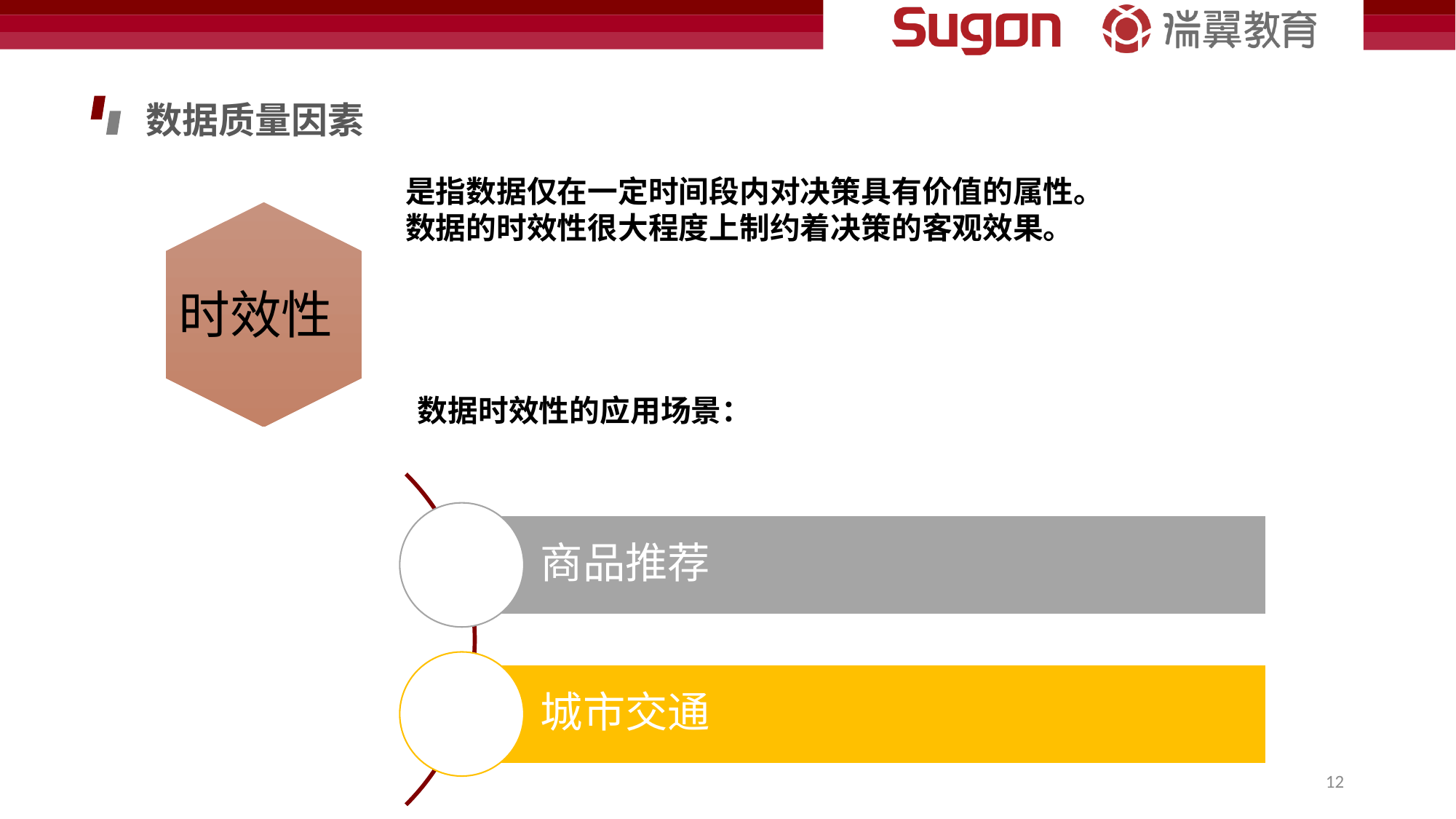

数据质量因素

是指数据仅在一定时间段内对决策具有价值的属性。数据的时效性很大程度上制约着决策的客观效果。

时效性
数据时效性的应用场景：
商品推荐
城市交通
12